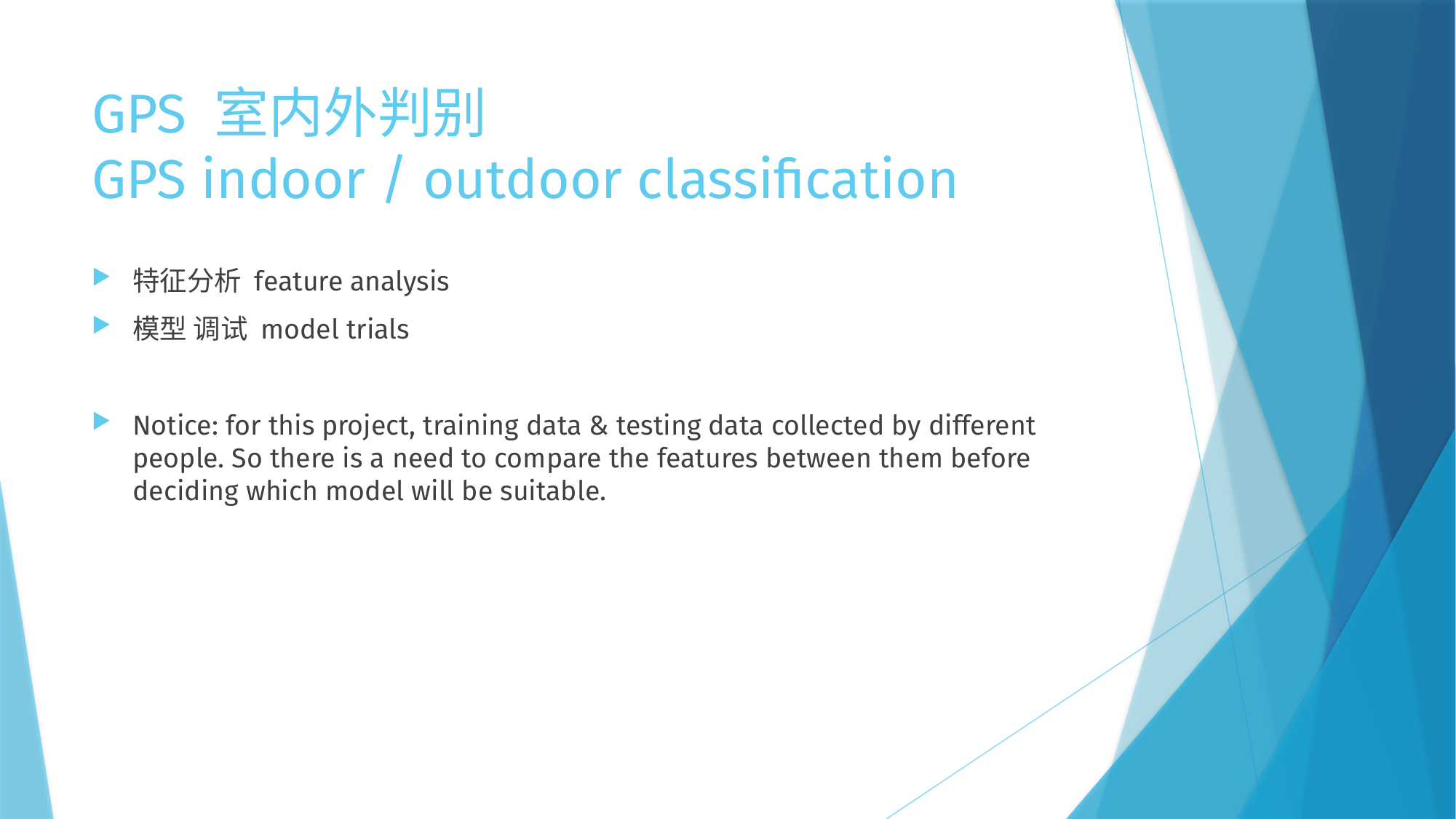

# GPS 室内外判别 GPS indoor / outdoor classification
特征分析 feature analysis
模型 调试 model trials

Notice: for this project, training data & testing data collected by different people. So there is a need to compare the features between them before deciding which model will be suitable.